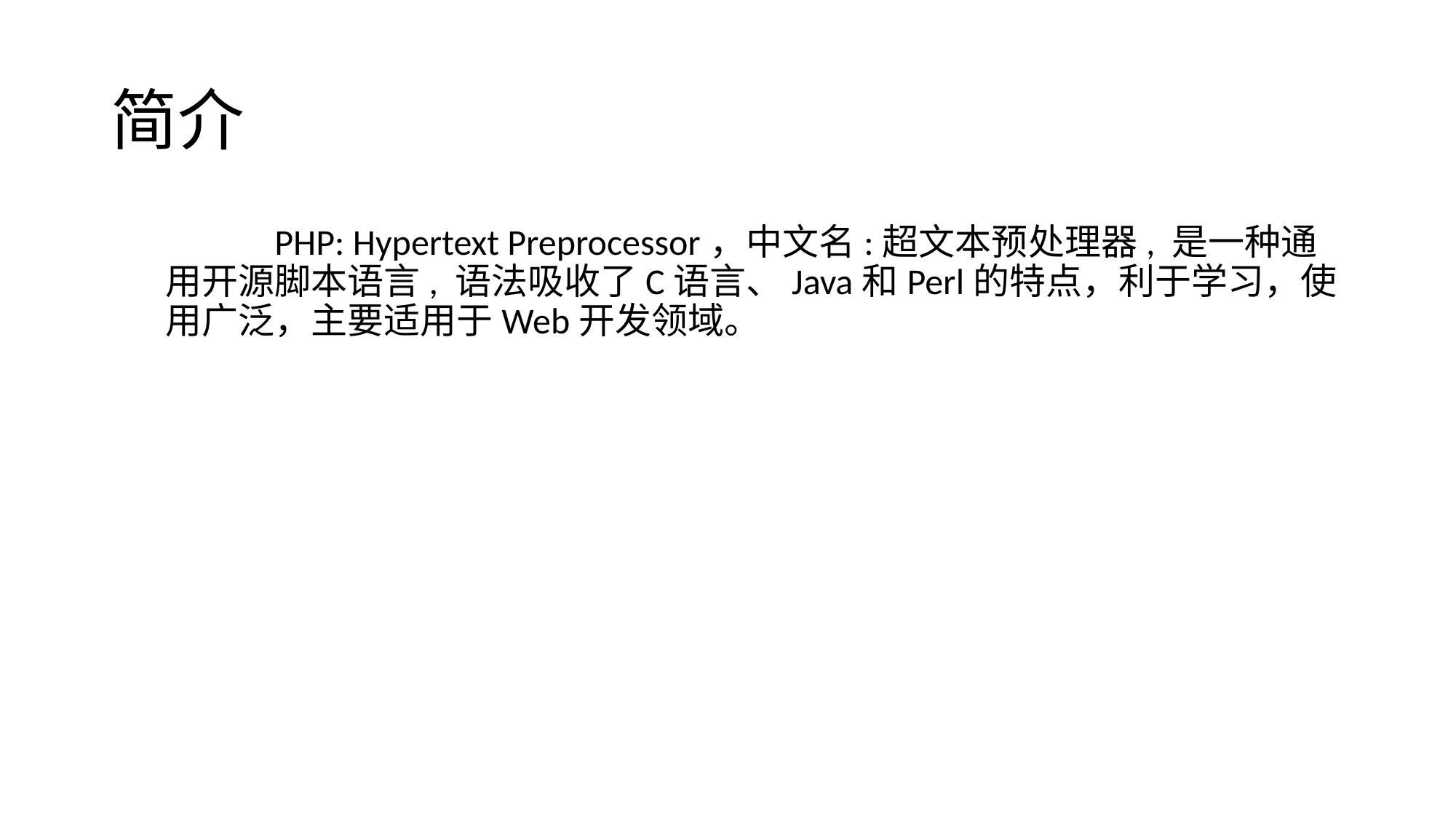

# 简介
	PHP: Hypertext Preprocessor，中文名:超文本预处理器, 是一种通用开源脚本语言, 语法吸收了C语言、Java和Perl的特点，利于学习，使用广泛，主要适用于Web开发领域。